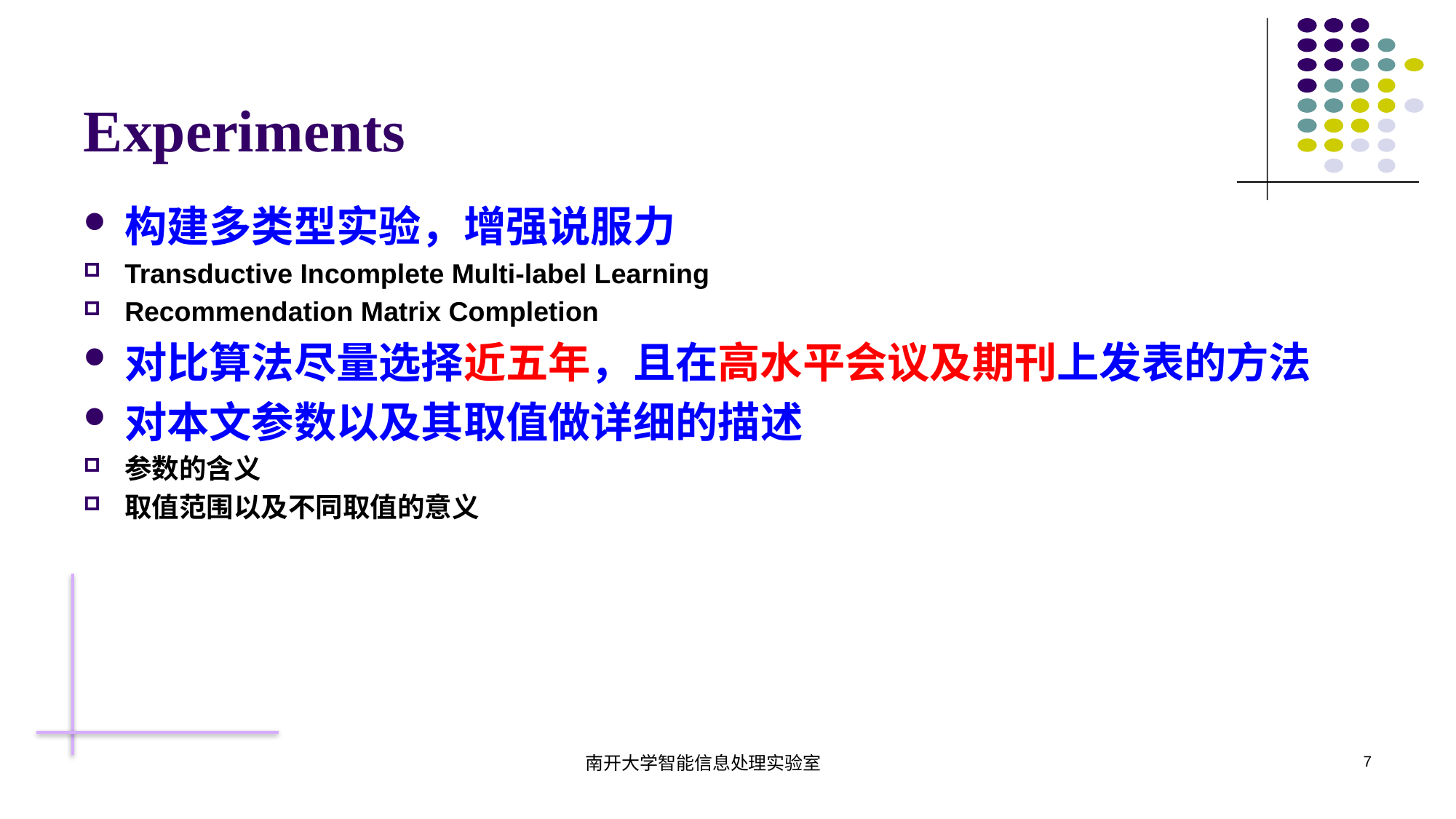

# Experiments
构建多类型实验，增强说服力
Transductive Incomplete Multi-label Learning
Recommendation Matrix Completion
对比算法尽量选择近五年，且在高水平会议及期刊上发表的方法
对本文参数以及其取值做详细的描述
参数的含义
取值范围以及不同取值的意义

南开大学智能信息处理实验室
7